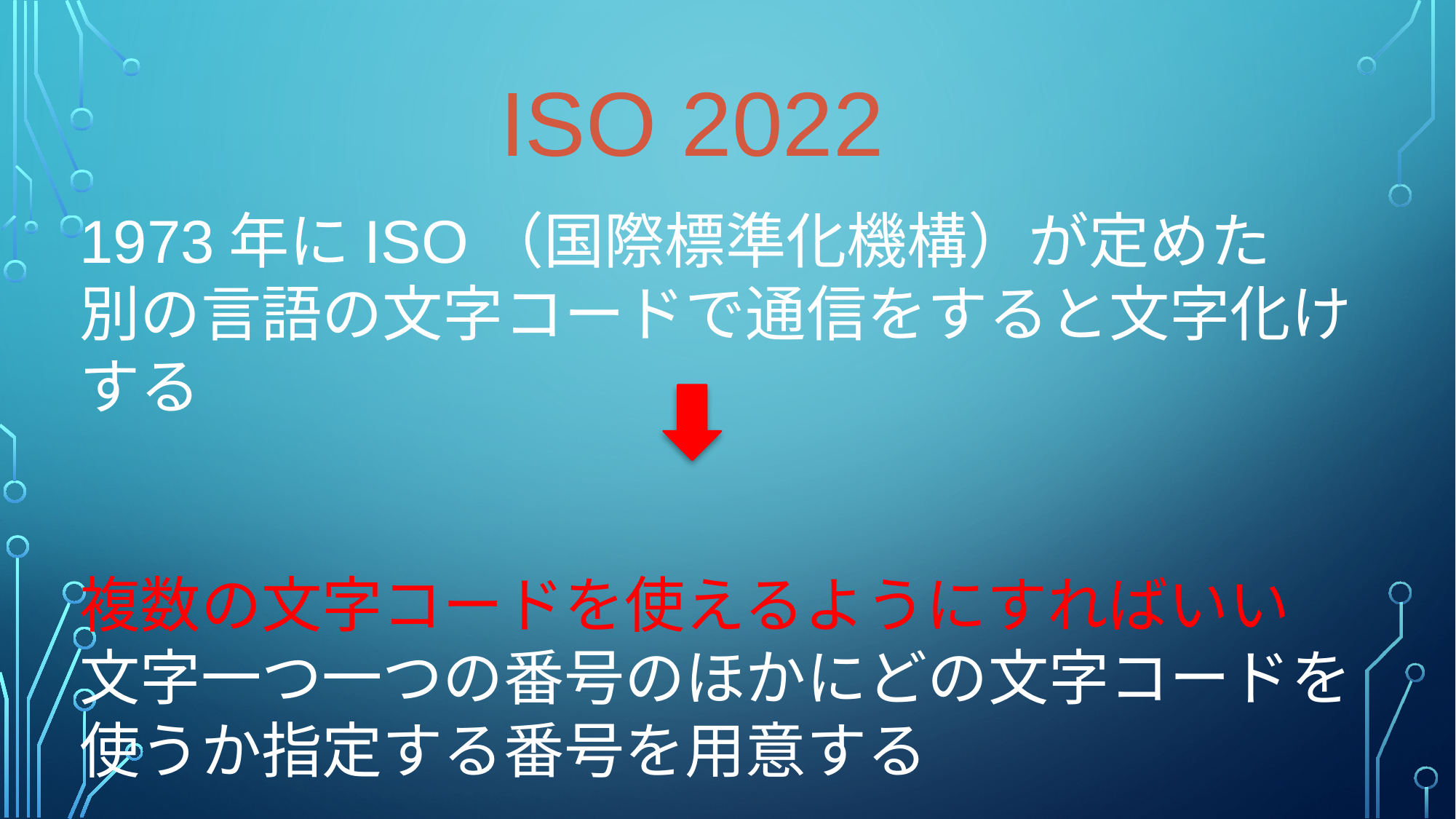

# ISO 2022
1973年にISO（国際標準化機構）が定めた
別の言語の文字コードで通信をすると文字化けする

複数の文字コードを使えるようにすればいい
文字一つ一つの番号のほかにどの文字コードを使うか指定する番号を用意する